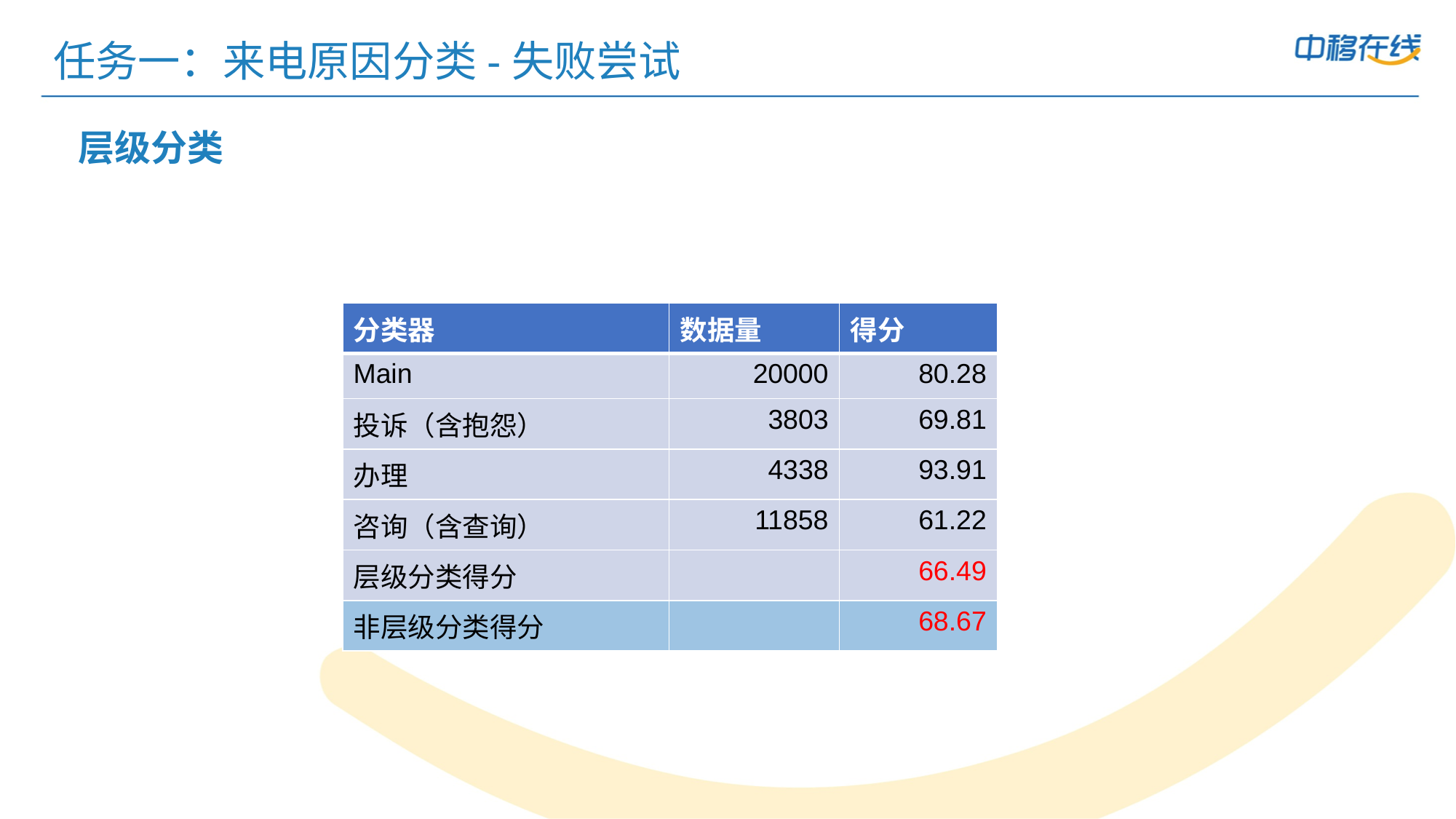

# 任务一：来电原因分类-失败尝试
层级分类
| 分类器 | 数据量 | 得分 |
| --- | --- | --- |
| Main | 20000 | 80.28 |
| 投诉（含抱怨） | 3803 | 69.81 |
| 办理 | 4338 | 93.91 |
| 咨询（含查询） | 11858 | 61.22 |
| 层级分类得分 |  | 66.49 |
| 非层级分类得分 |  | 68.67 |